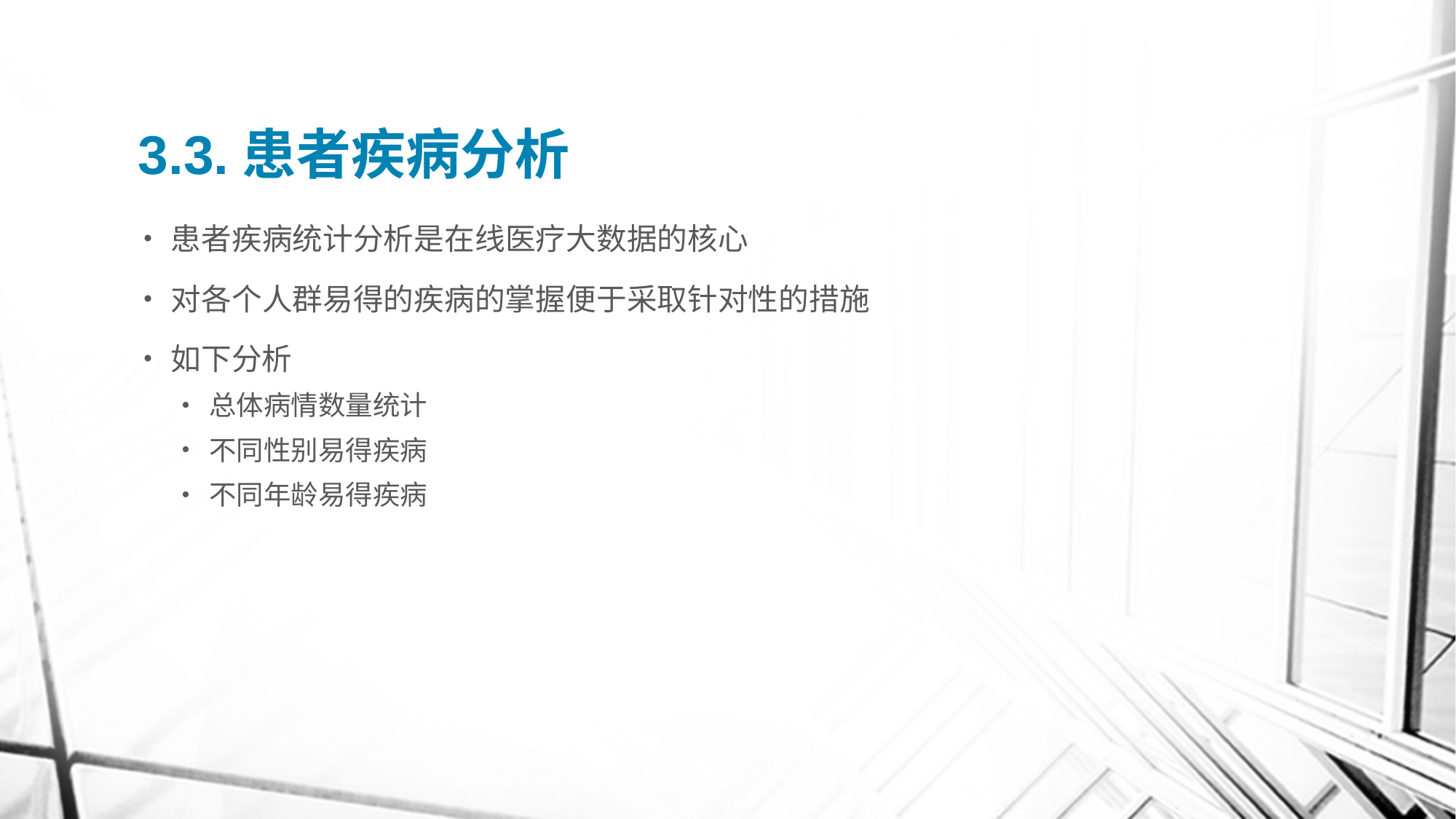

# 3.3.患者疾病分析
患者疾病统计分析是在线医疗大数据的核心
对各个人群易得的疾病的掌握便于采取针对性的措施
如下分析
总体病情数量统计
不同性别易得疾病
不同年龄易得疾病